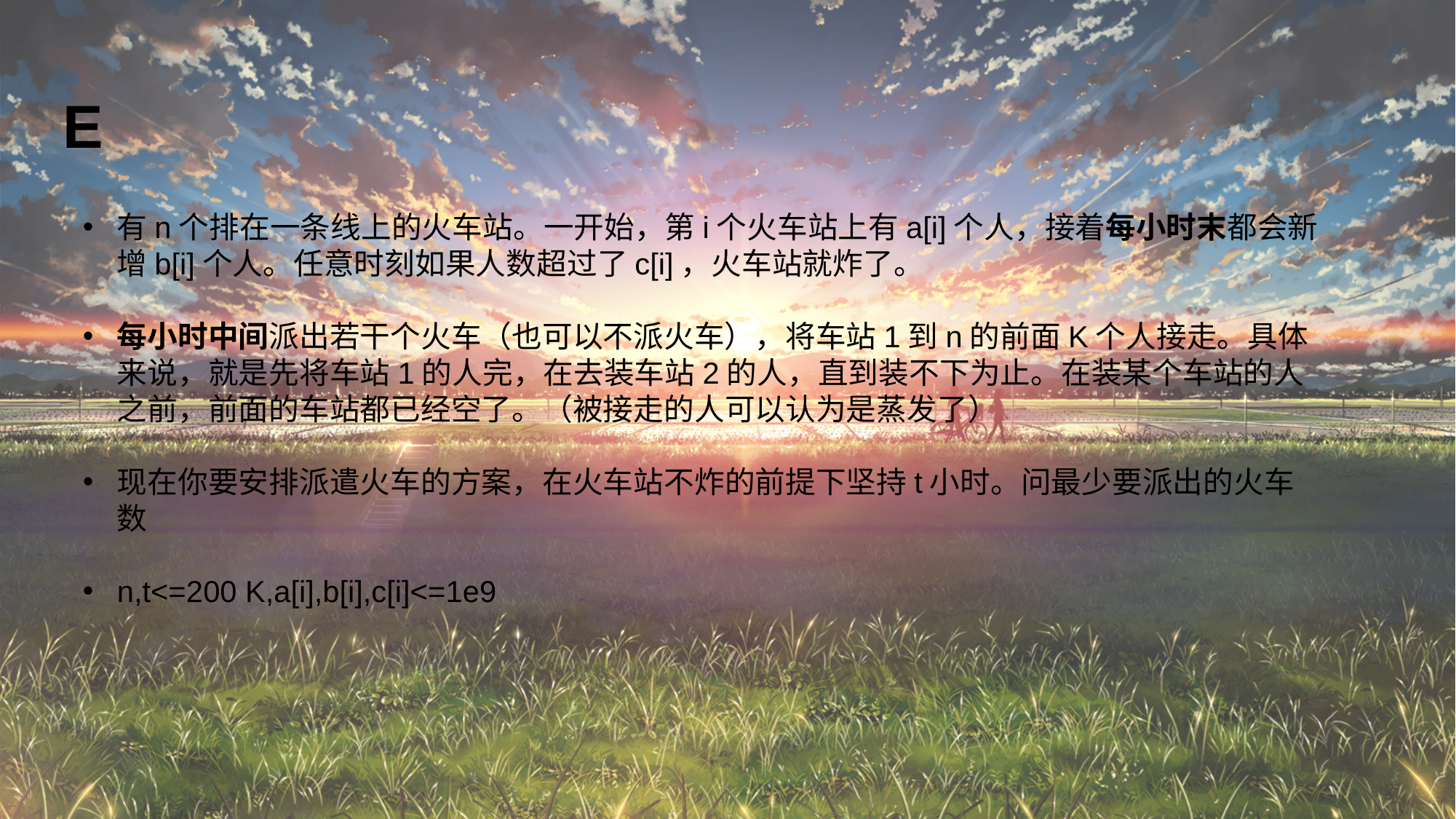

E
有n个排在一条线上的火车站。一开始，第i个火车站上有a[i]个人，接着每小时末都会新增b[i]个人。任意时刻如果人数超过了c[i]，火车站就炸了。

每小时中间派出若干个火车（也可以不派火车），将车站1到n的前面K个人接走。具体来说，就是先将车站1的人完，在去装车站2的人，直到装不下为止。在装某个车站的人之前，前面的车站都已经空了。（被接走的人可以认为是蒸发了）

现在你要安排派遣火车的方案，在火车站不炸的前提下坚持t小时。问最少要派出的火车数

n,t<=200 K,a[i],b[i],c[i]<=1e9